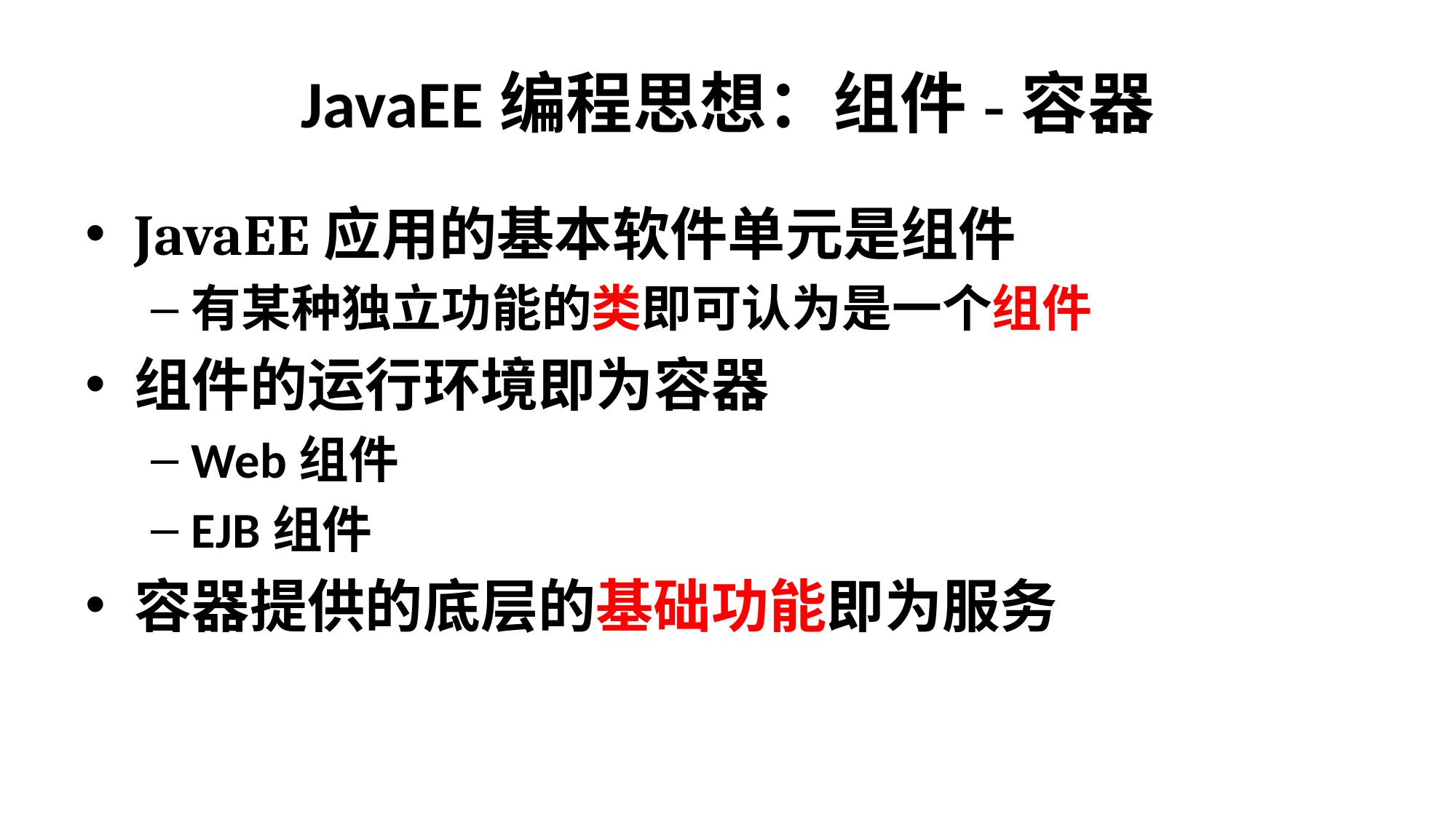

# JavaEE编程思想：组件-容器
JavaEE应用的基本软件单元是组件
有某种独立功能的类即可认为是一个组件
组件的运行环境即为容器
Web组件
EJB组件
容器提供的底层的基础功能即为服务